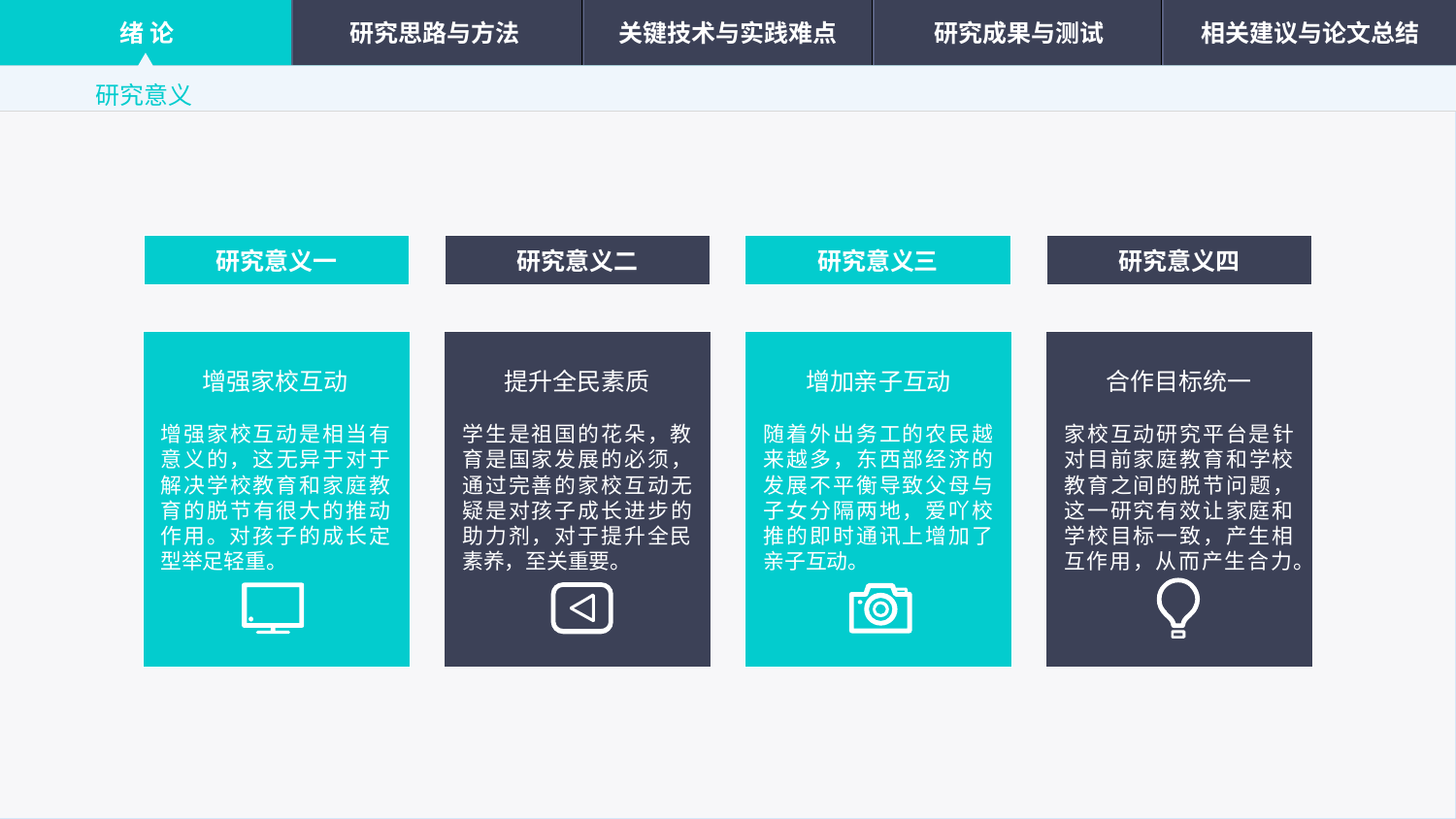

绪 论
研究思路与方法
关键技术与实践难点
研究成果与测试
相关建议与论文总结
研究意义
研究意义一
研究意义二
研究意义三
研究意义四

增强家校互动

增强家校互动是相当有意义的，这无异于对于解决学校教育和家庭教育的脱节有很大的推动作用。对孩子的成长定型举足轻重。
提升全民素质

学生是祖国的花朵，教育是国家发展的必须，通过完善的家校互动无疑是对孩子成长进步的助力剂，对于提升全民素养，至关重要。
增加亲子互动

随着外出务工的农民越来越多，东西部经济的发展不平衡导致父母与子女分隔两地，爱吖校推的即时通讯上增加了亲子互动。
合作目标统一

家校互动研究平台是针对目前家庭教育和学校教育之间的脱节问题，这一研究有效让家庭和学校目标一致，产生相互作用，从而产生合力。